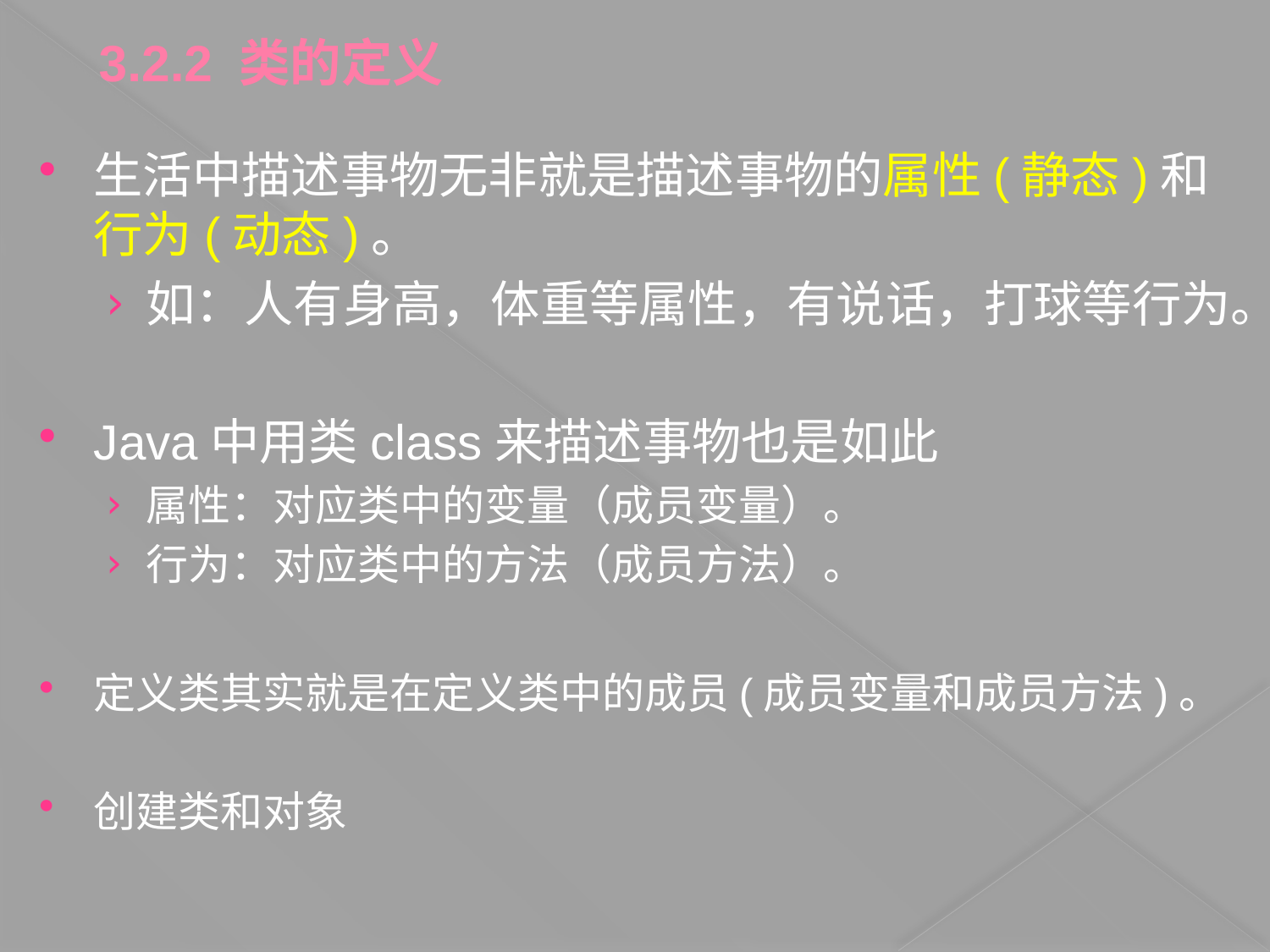

3.2.2 类的定义
# 生活中描述事物无非就是描述事物的属性(静态)和行为(动态)。
如：人有身高，体重等属性，有说话，打球等行为。

Java中用类class来描述事物也是如此
属性：对应类中的变量（成员变量）。
行为：对应类中的方法（成员方法）。

定义类其实就是在定义类中的成员(成员变量和成员方法)。

创建类和对象